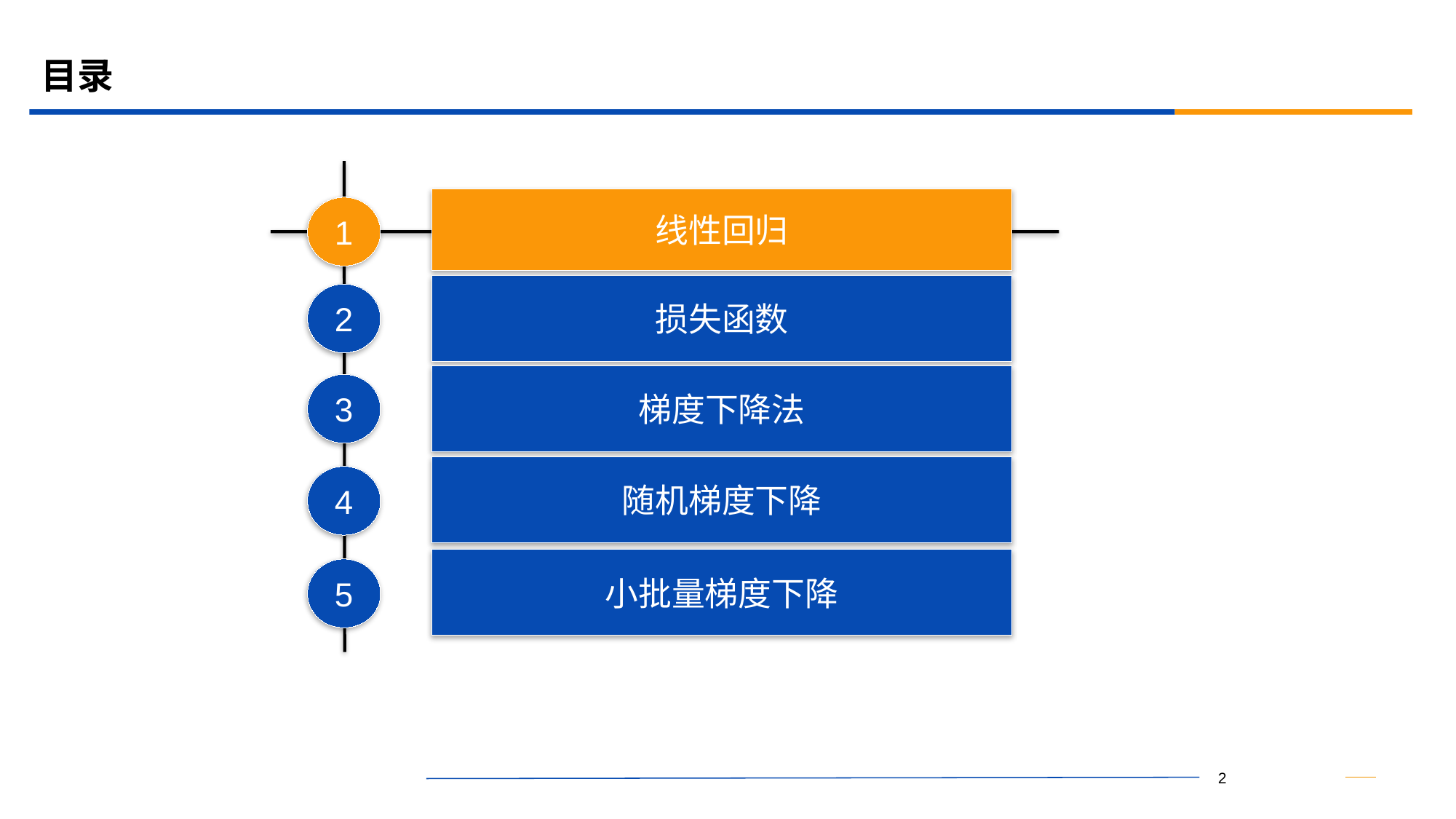

# 目录
线性回归
1

损失函数
2
梯度下降法
3
随机梯度下降
4
小批量梯度下降
5